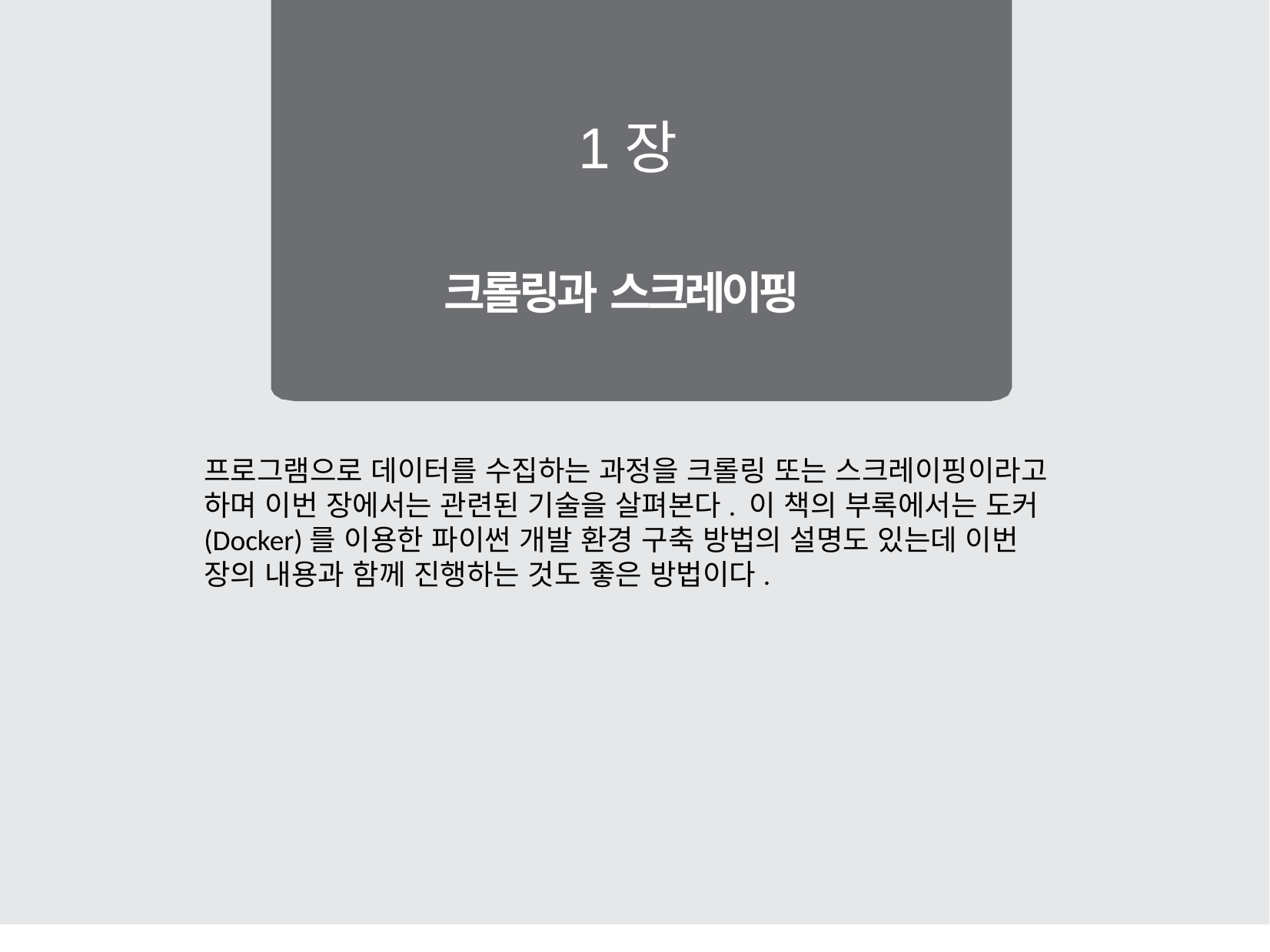

1장
# 크롤링과 스크레이핑
프로그램으로 데이터를 수집하는 과정을 크롤링 또는 스크레이핑이라고 하며 이번 장에서는 관련된 기술을 살펴본다. 이 책의 부록에서는 도커(Docker)를 이용한 파이썬 개발 환경 구축 방법의 설명도 있는데 이번 장의 내용과 함께 진행하는 것도 좋은 방법이다.